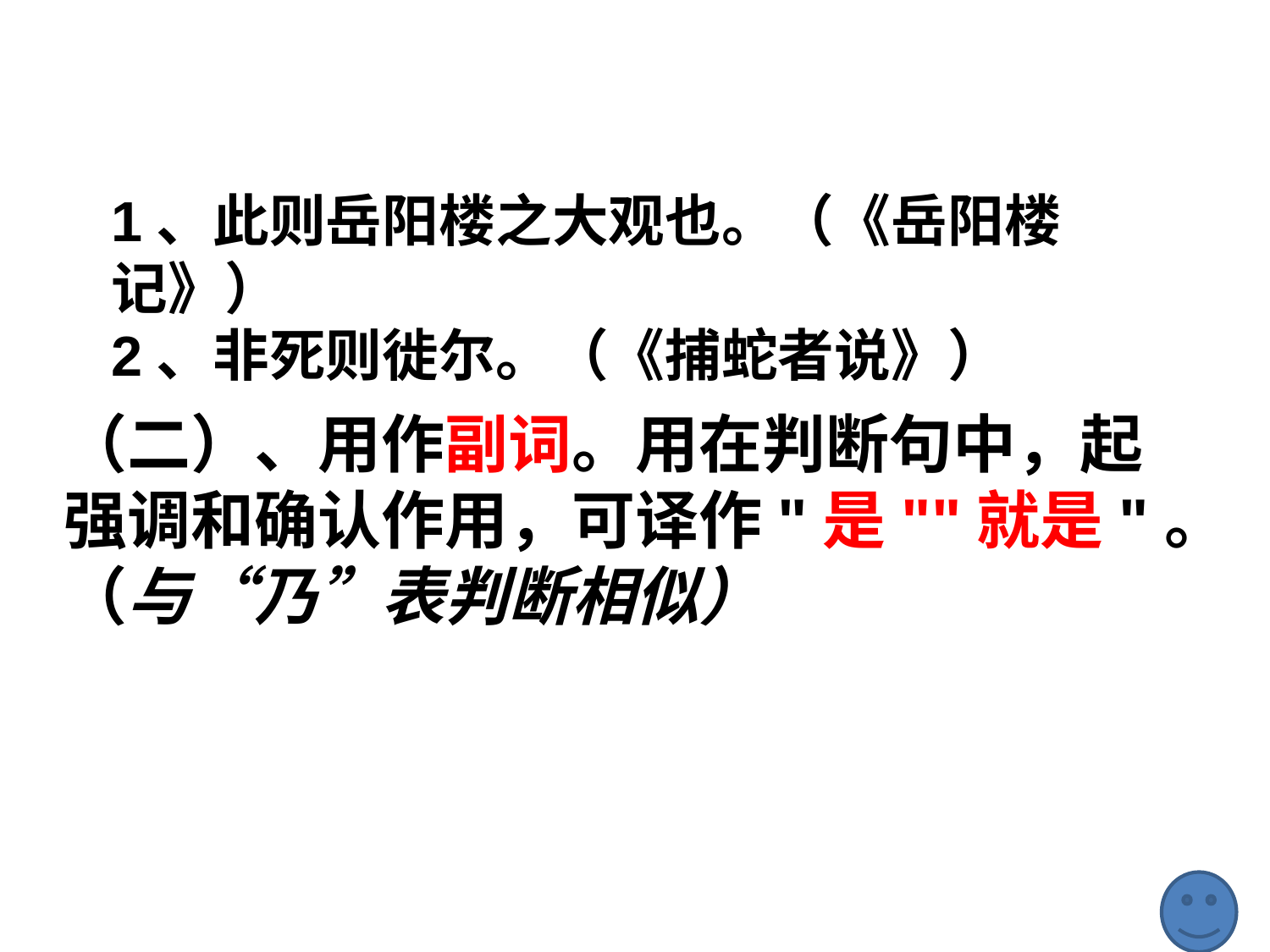

1、此则岳阳楼之大观也。（《岳阳楼记》）
2、非死则徙尔。（《捕蛇者说》）
（二）、用作副词。用在判断句中，起
强调和确认作用，可译作"是""就是"。
（与“乃”表判断相似）